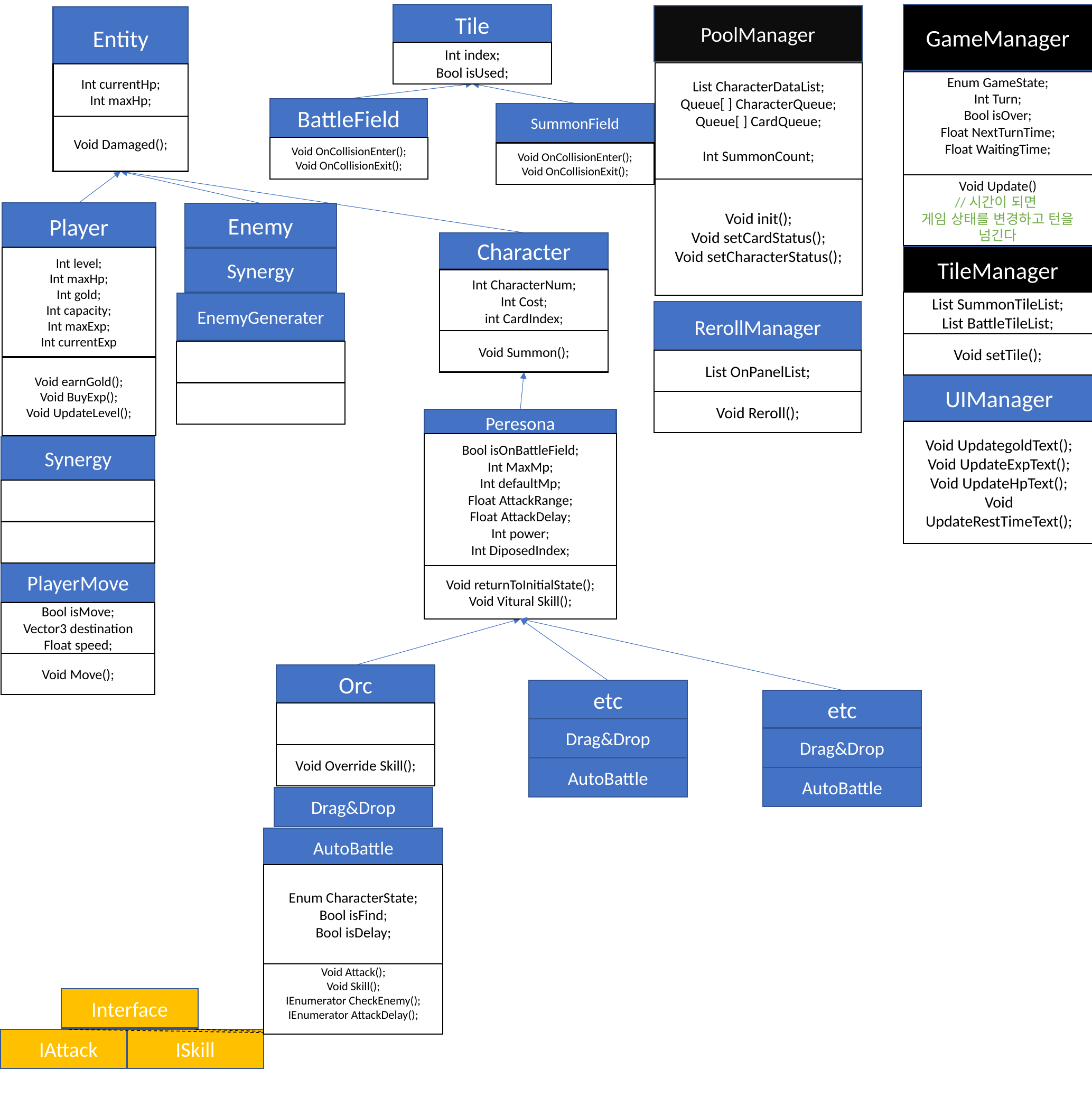

Blackbox  == Singleton Class
Tile
Int index;
Bool isUsed;
GameManager
Enum GameState;
Int Turn;
Bool isOver;
Float NextTurnTime;
Float WaitingTime;

Void Update()
//시간이 되면
게임 상태를 변경하고 턴을 넘긴다
PoolManager
List CharacterDataList;
Queue[ ] CharacterQueue;
Queue[ ] CardQueue;

Int SummonCount;
Void init();
Void setCardStatus();
Void setCharacterStatus();
Entity
Int currentHp;
Int maxHp;
Void Damaged();
BattleField
Void OnCollisionEnter();
Void OnCollisionExit();
SummonField
Void OnCollisionEnter();
Void OnCollisionExit();
Player
Int level;
Int maxHp;
Int gold;
Int capacity;
Int maxExp;
Int currentExp
Void earnGold();
Void BuyExp();
Void UpdateLevel();
Enemy
Synergy
Character
Int CharacterNum;
Int Cost;
int CardIndex;
Void Summon();
TileManager
List SummonTileList;
List BattleTileList;
Void setTile();
EnemyGenerater

RerollManager
List OnPanelList;
Void Reroll();
UIManager
Void UpdategoldText();
Void UpdateExpText();
Void UpdateHpText();
Void UpdateRestTimeText();
Peresona
Bool isOnBattleField;
Int MaxMp;
Int defaultMp;
Float AttackRange;
Float AttackDelay;
Int power;
Int DiposedIndex;
Void returnToInitialState();
Void Vitural Skill();
Synergy

PlayerMove
Bool isMove;
Vector3 destination
Float speed;
Void Move();
Orc

Void Override Skill();
etc
Drag&Drop
AutoBattle
etc
Drag&Drop
AutoBattle
Drag&Drop
AutoBattle
Enum CharacterState;
Bool isFind;
Bool isDelay;
Void Attack();
Void Skill();
IEnumerator CheckEnemy();
IEnumerator AttackDelay();

Interface
IAttack
ISkill